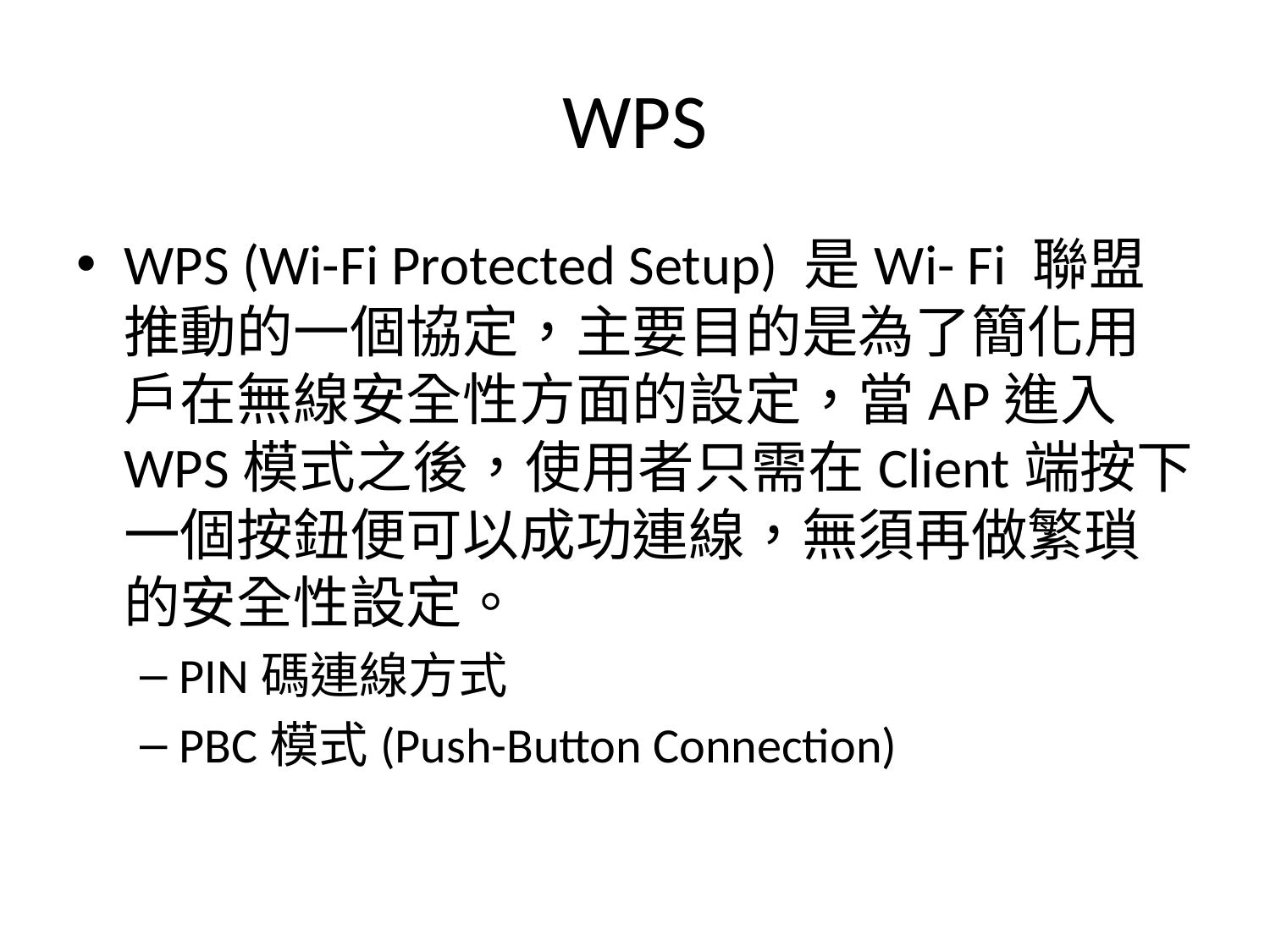

# WPS
WPS (Wi-Fi Protected Setup) 是Wi- Fi 聯盟推動的一個協定，主要目的是為了簡化用戶在無線安全性方面的設定，當AP進入WPS模式之後，使用者只需在Client端按下一個按鈕便可以成功連線，無須再做繁瑣的安全性設定。
PIN碼連線方式
PBC模式(Push-Button Connection)